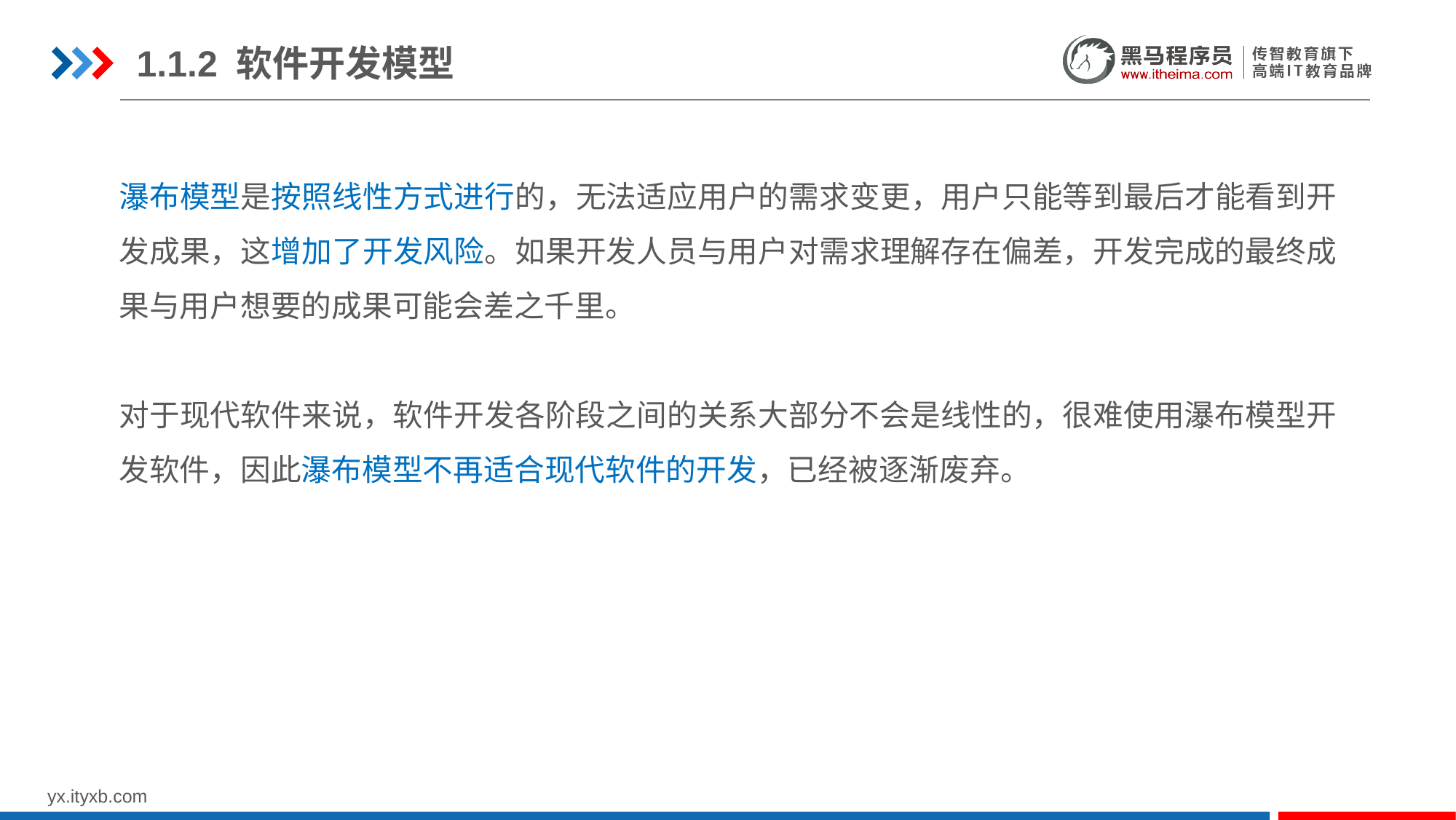

1.1.2 软件开发模型
瀑布模型是按照线性方式进行的，无法适应用户的需求变更，用户只能等到最后才能看到开发成果，这增加了开发风险。如果开发人员与用户对需求理解存在偏差，开发完成的最终成果与用户想要的成果可能会差之千里。

对于现代软件来说，软件开发各阶段之间的关系大部分不会是线性的，很难使用瀑布模型开发软件，因此瀑布模型不再适合现代软件的开发，已经被逐渐废弃。